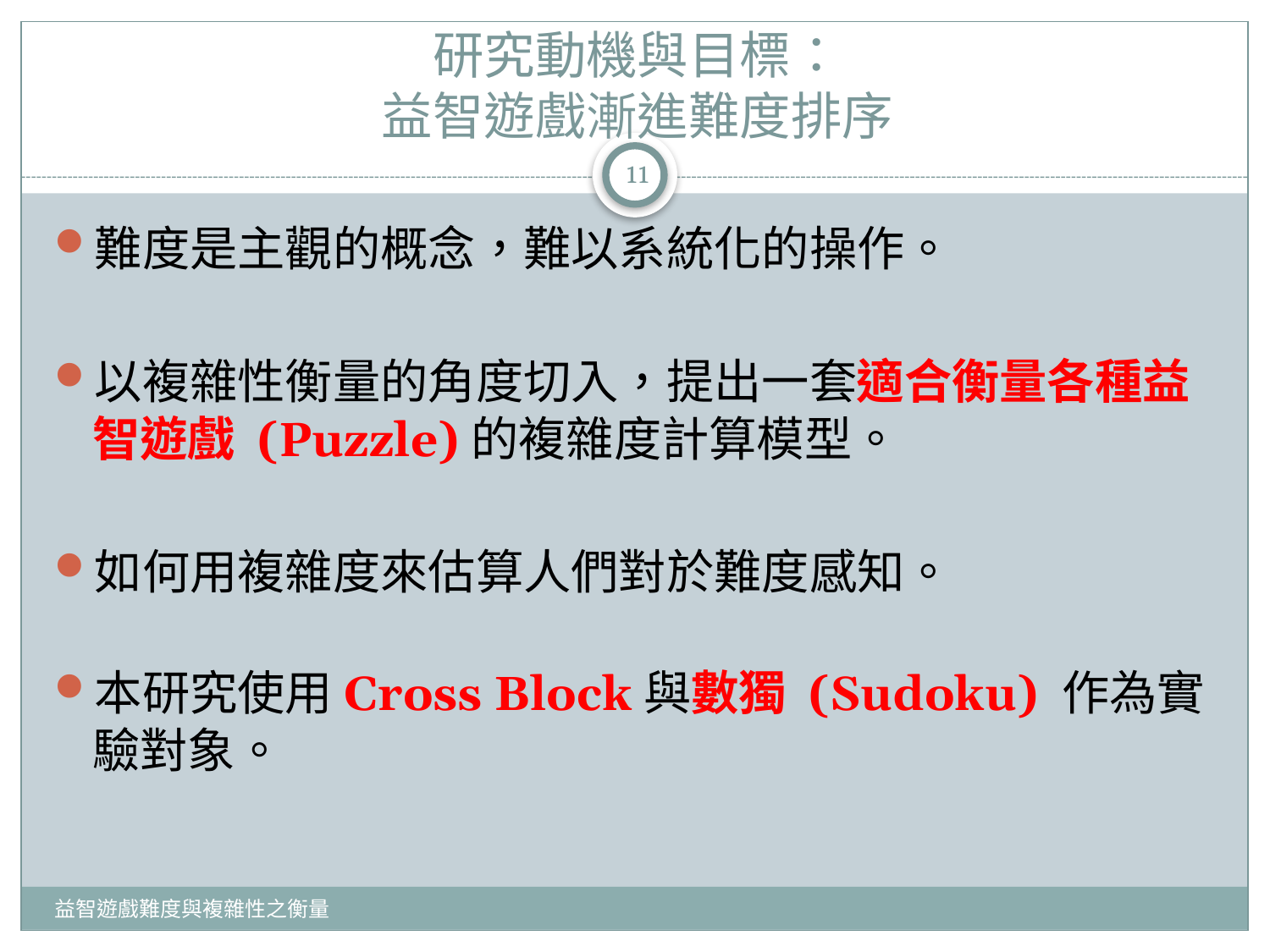

# 研究動機與目標： 益智遊戲漸進難度排序
11
難度是主觀的概念，難以系統化的操作。

以複雜性衡量的角度切入，提出一套適合衡量各種益智遊戲 (Puzzle)的複雜度計算模型。

如何用複雜度來估算人們對於難度感知。

本研究使用Cross Block與數獨 (Sudoku) 作為實驗對象。

益智遊戲難度與複雜性之衡量